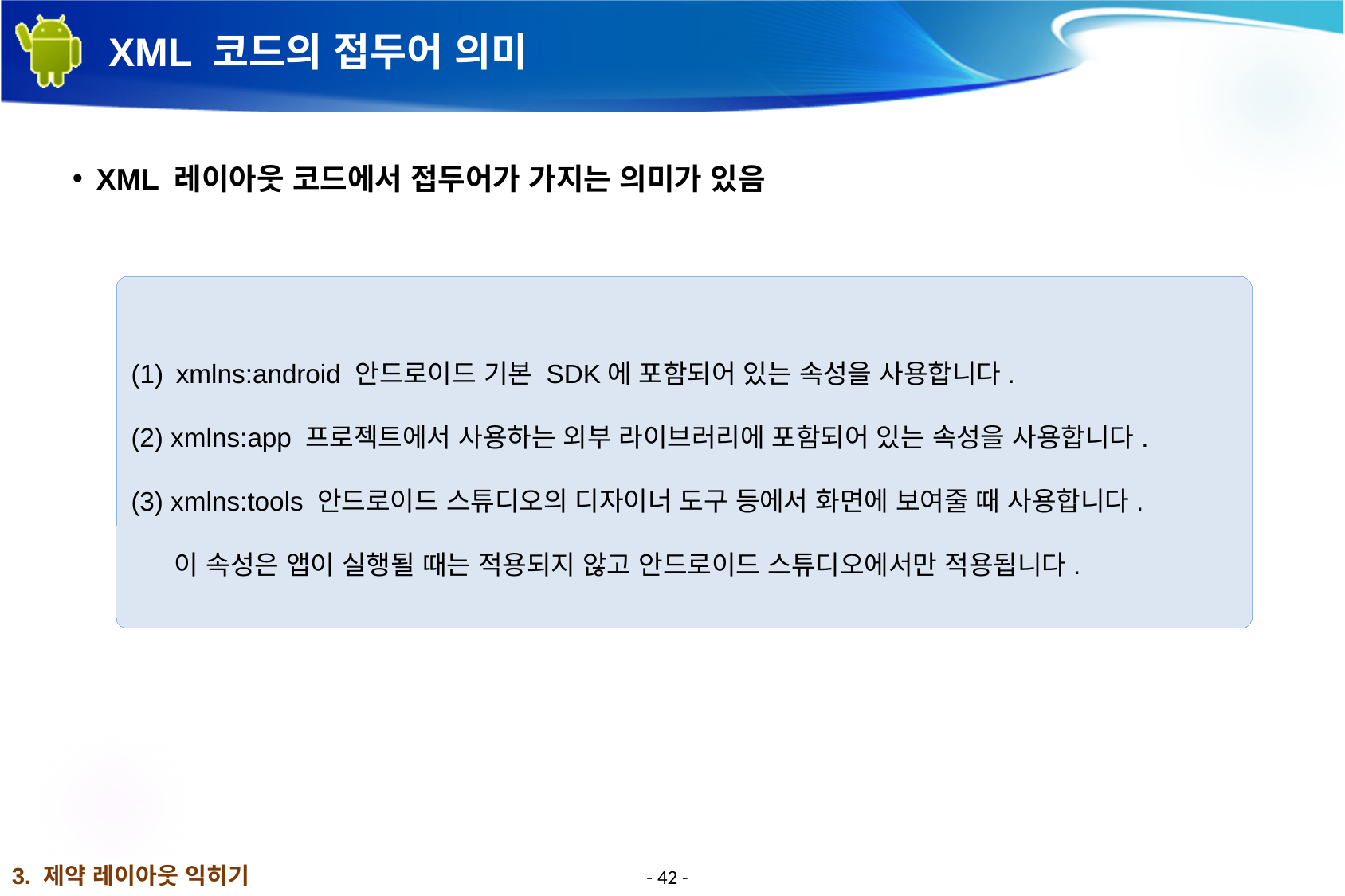

# XML 코드의 접두어 의미
XML 레이아웃 코드에서 접두어가 가지는 의미가 있음
xmlns:android 안드로이드 기본 SDK에 포함되어 있는 속성을 사용합니다.
(2) xmlns:app 프로젝트에서 사용하는 외부 라이브러리에 포함되어 있는 속성을 사용합니다.
(3) xmlns:tools 안드로이드 스튜디오의 디자이너 도구 등에서 화면에 보여줄 때 사용합니다.
     이 속성은 앱이 실행될 때는 적용되지 않고 안드로이드 스튜디오에서만 적용됩니다.
3. 제약 레이아웃 익히기